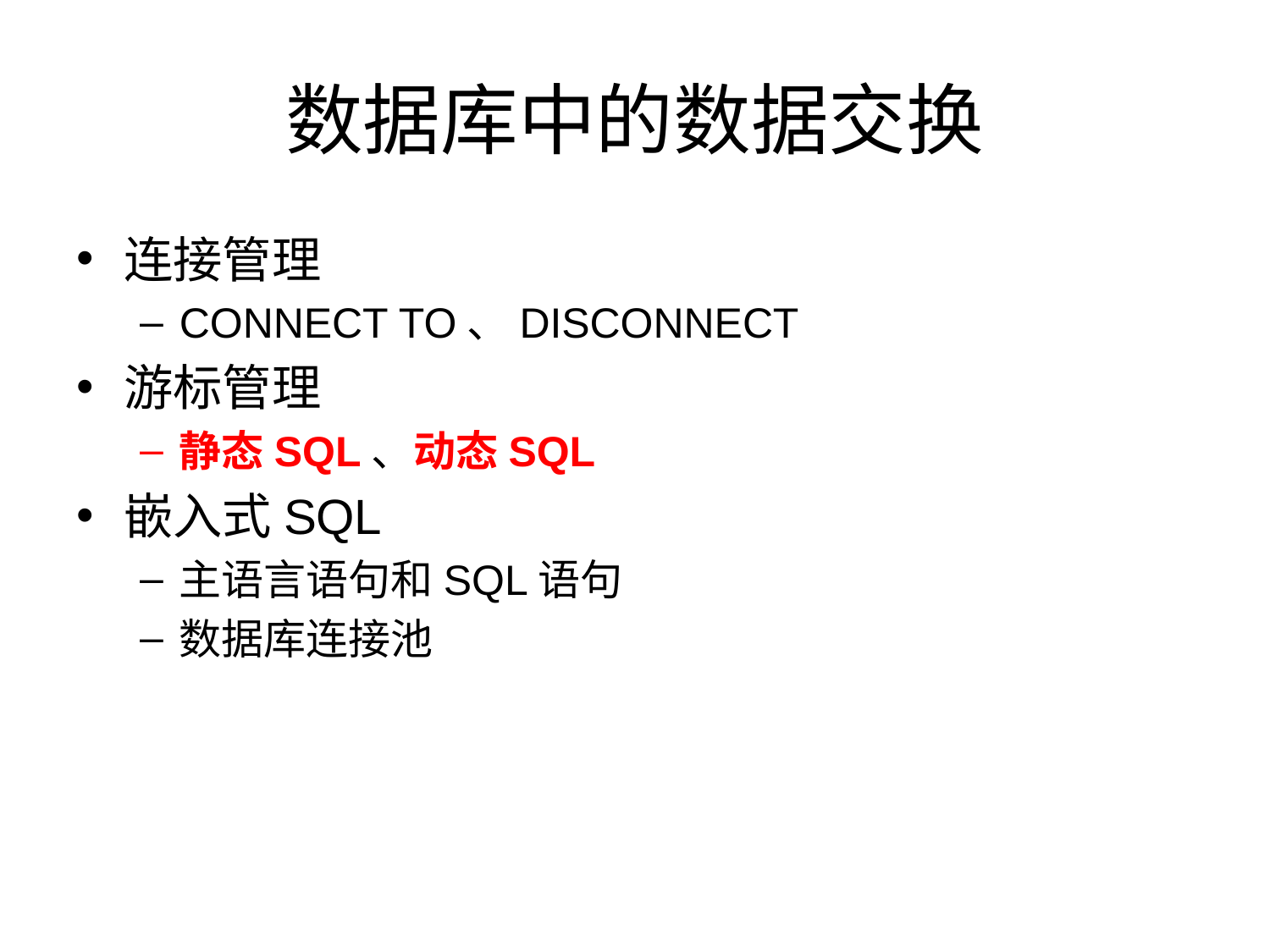

# 数据库中的数据交换
连接管理
CONNECT TO、DISCONNECT
游标管理
静态SQL、动态SQL
嵌入式SQL
主语言语句和SQL语句
数据库连接池